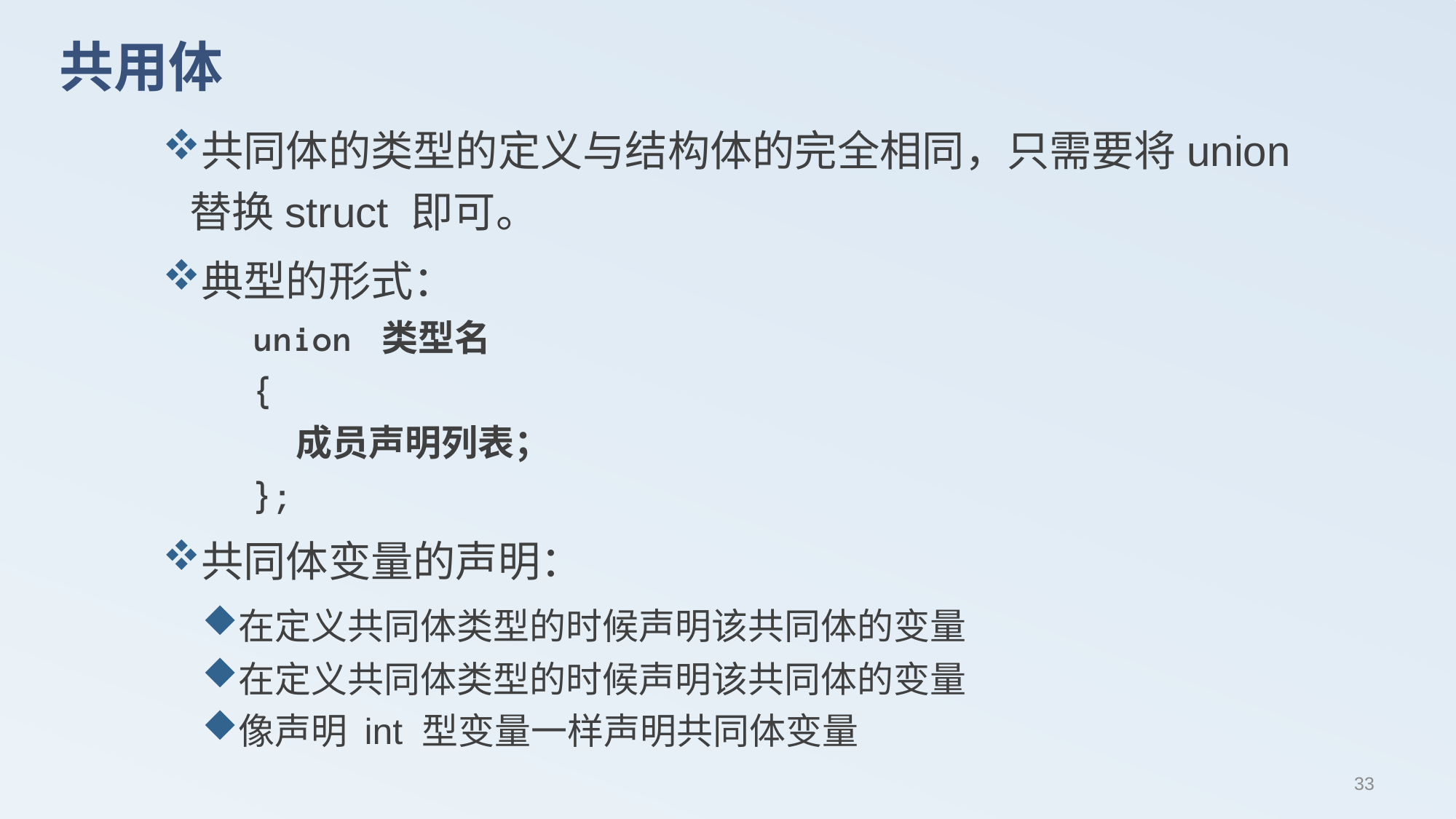

# 共用体
共同体的类型的定义与结构体的完全相同，只需要将union 替换struct 即可。
典型的形式：
union 类型名
{
    成员声明列表；
};
共同体变量的声明：
在定义共同体类型的时候声明该共同体的变量
在定义共同体类型的时候声明该共同体的变量
像声明 int 型变量一样声明共同体变量